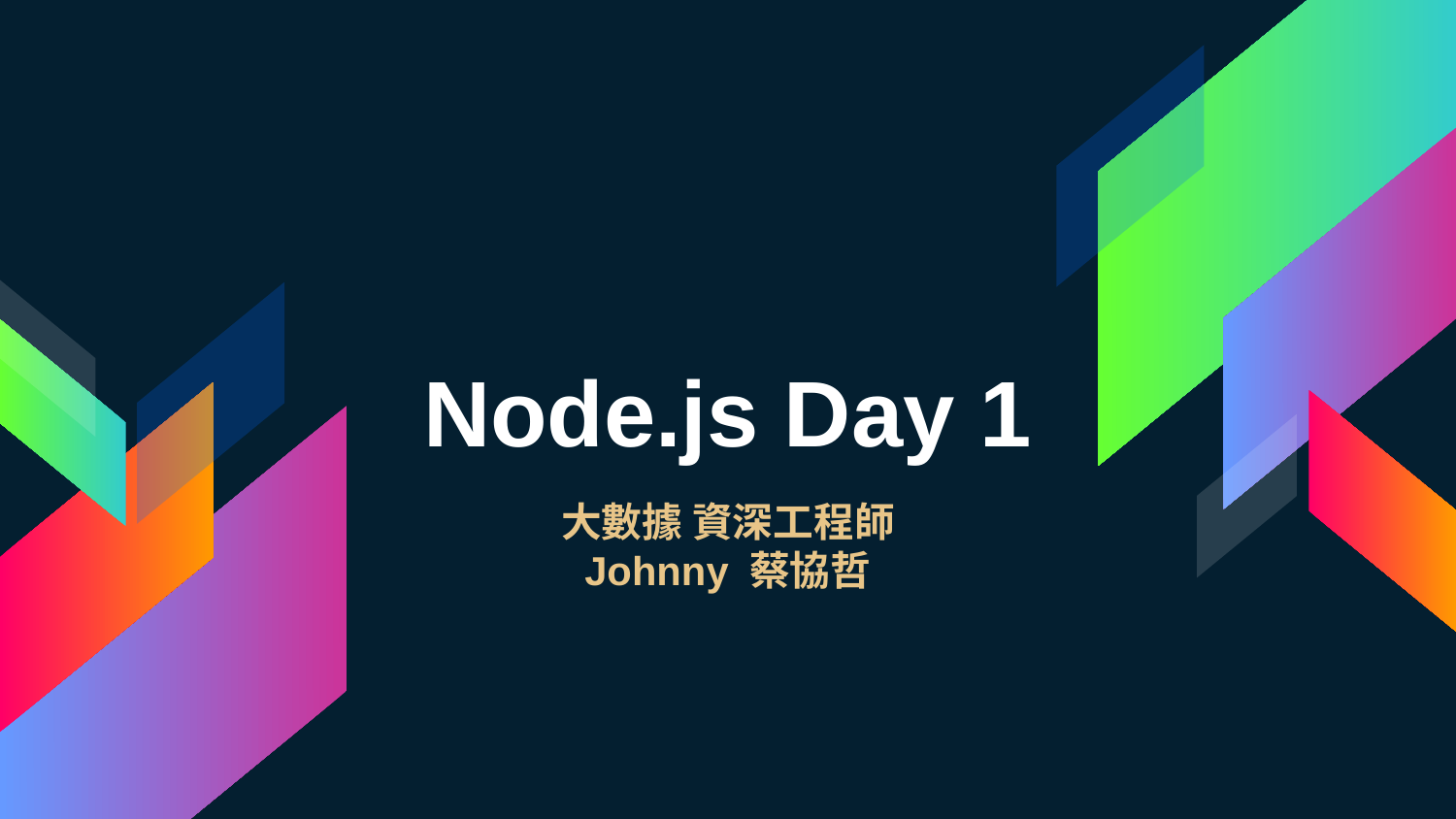

# Node.js Day 1
大數據 資深工程師
Johnny 蔡協哲